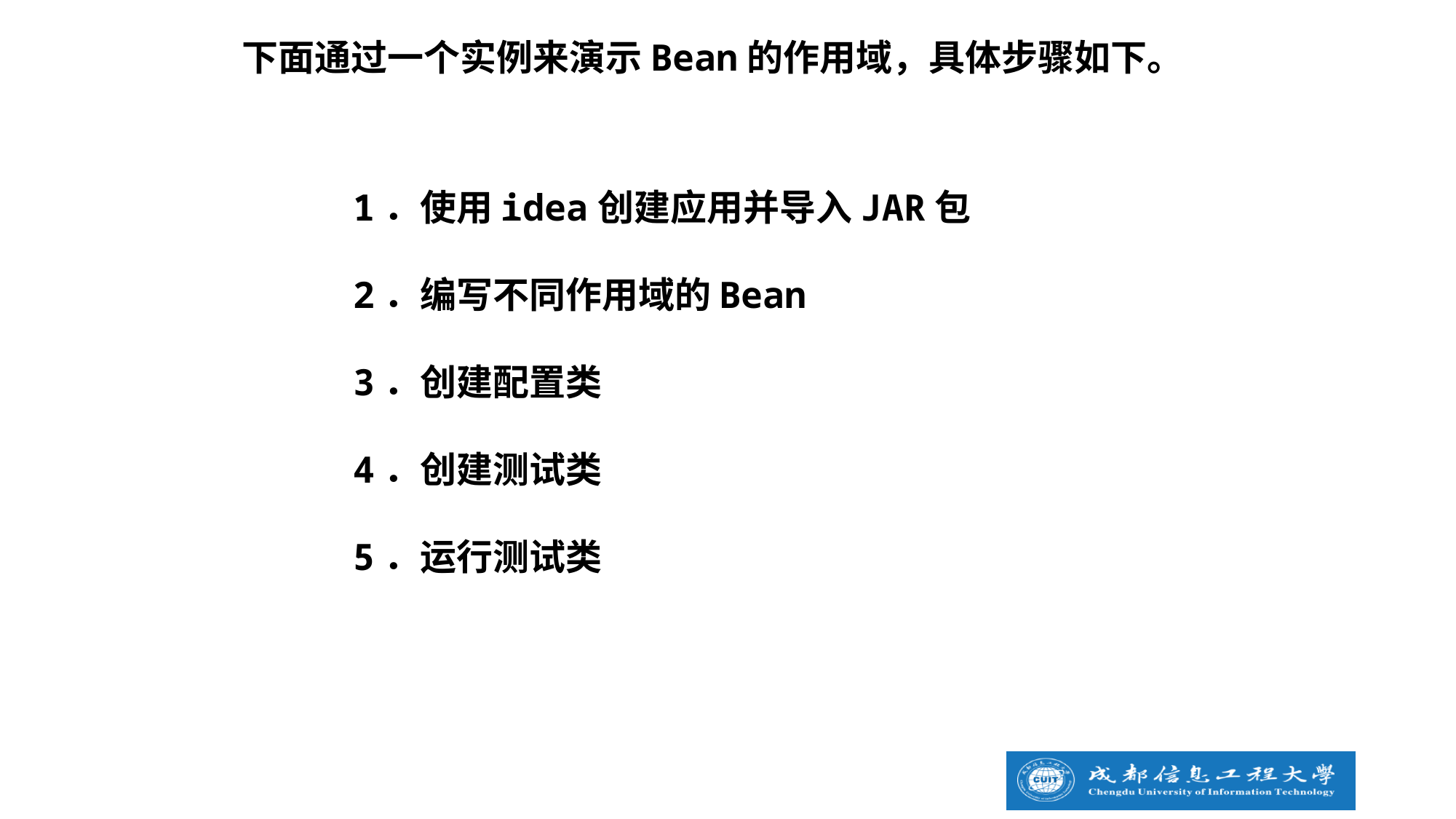

下面通过一个实例来演示Bean的作用域，具体步骤如下。
    1．使用idea创建应用并导入JAR包

    2．编写不同作用域的Bean

    3．创建配置类

    4．创建测试类

    5．运行测试类